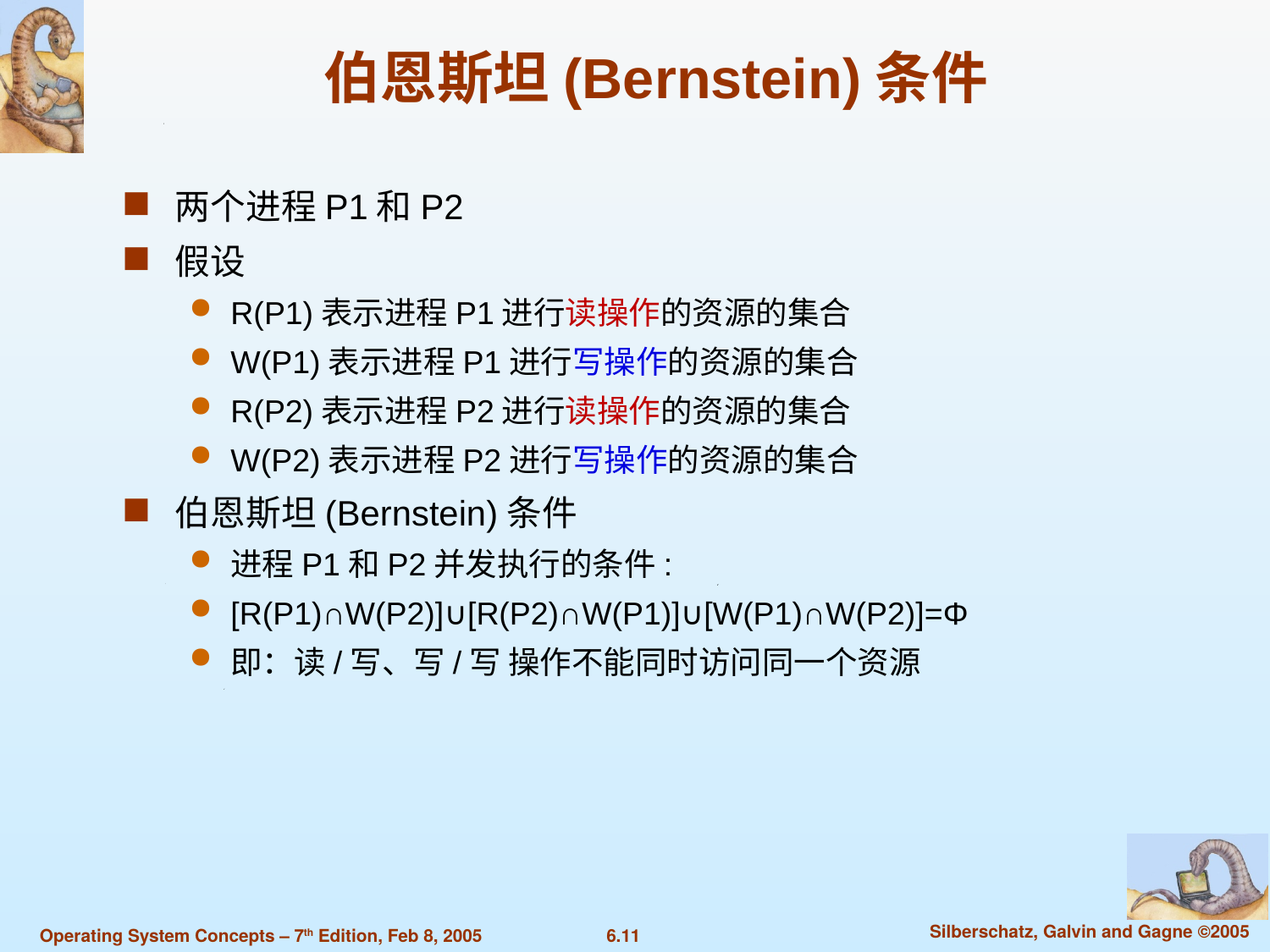

# 伯恩斯坦(Bernstein)条件
两个进程P1和P2
假设
R(P1)表示进程P1进行读操作的资源的集合
W(P1)表示进程P1进行写操作的资源的集合
R(P2)表示进程P2进行读操作的资源的集合
W(P2)表示进程P2进行写操作的资源的集合
伯恩斯坦(Bernstein)条件
进程P1和P2并发执行的条件:
[R(P1)∩W(P2)]∪[R(P2)∩W(P1)]∪[W(P1)∩W(P2)]=Φ
即：读/写、写/写 操作不能同时访问同一个资源